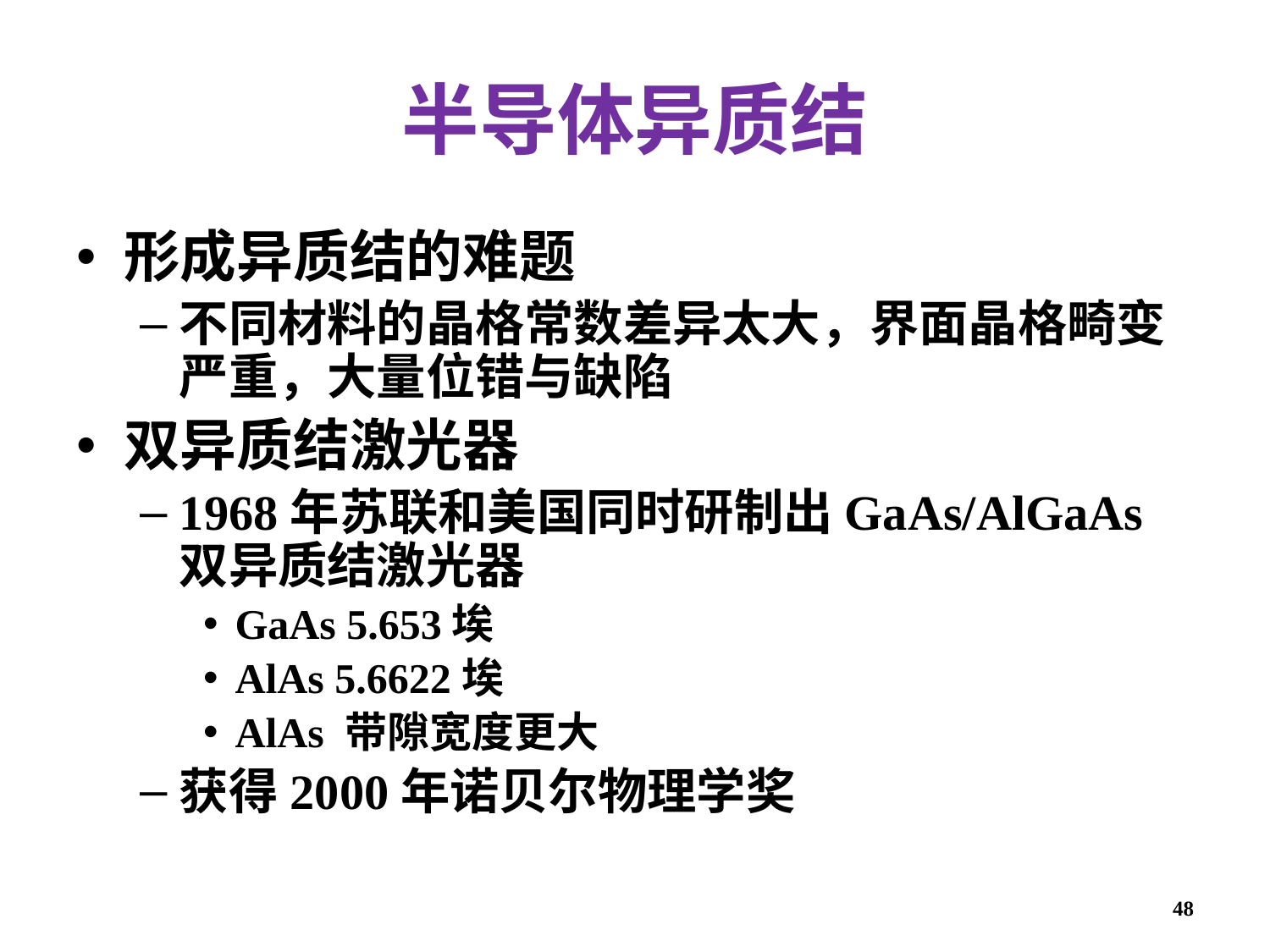

# 半导体异质结
形成异质结的难题
不同材料的晶格常数差异太大，界面晶格畸变严重，大量位错与缺陷
双异质结激光器
1968年苏联和美国同时研制出GaAs/AlGaAs双异质结激光器
GaAs 5.653埃
AlAs 5.6622埃
AlAs 带隙宽度更大
获得2000年诺贝尔物理学奖
48